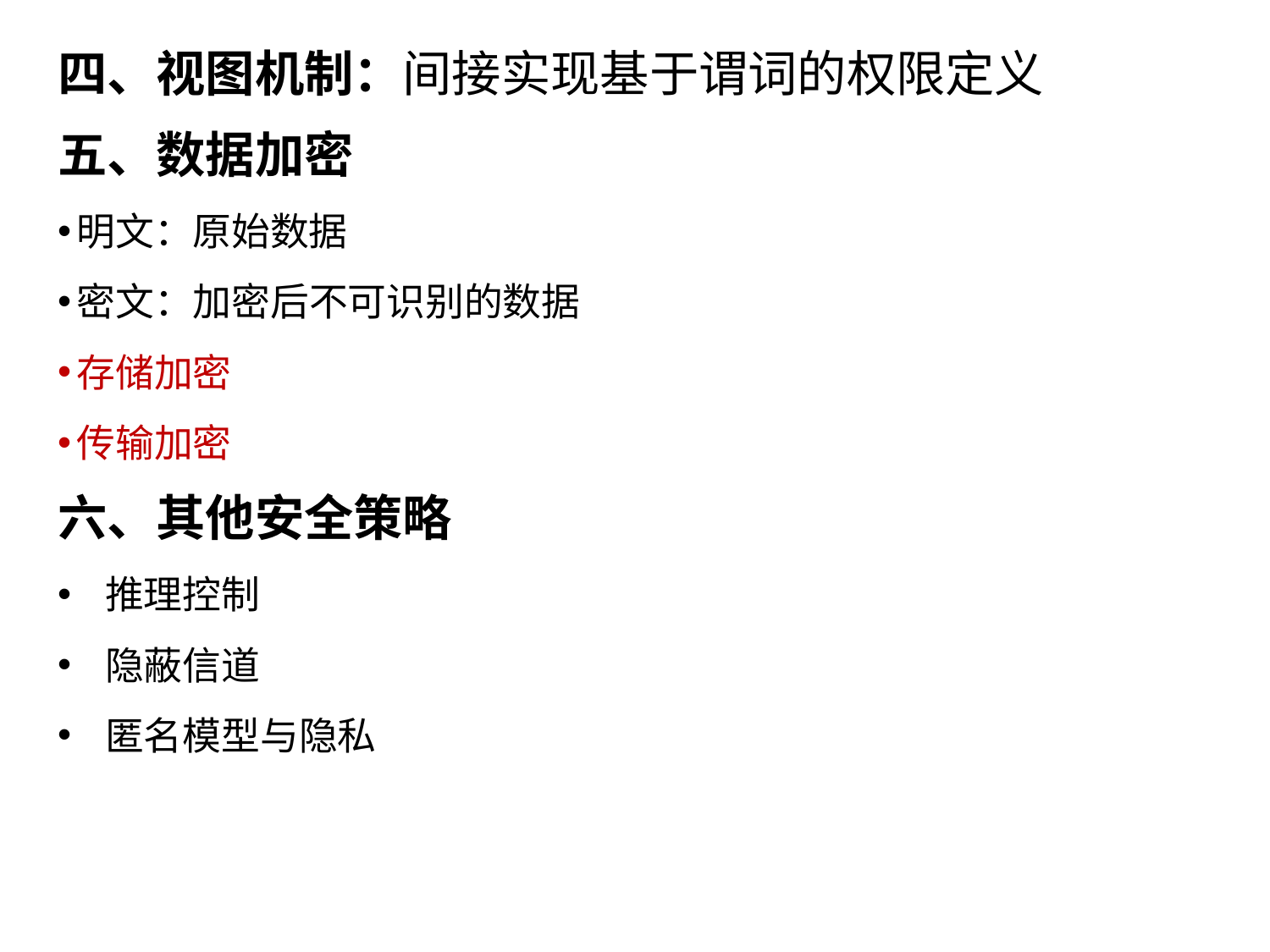

四、视图机制：间接实现基于谓词的权限定义
五、数据加密
明文：原始数据
密文：加密后不可识别的数据
存储加密
传输加密
六、其他安全策略
推理控制
隐蔽信道
匿名模型与隐私